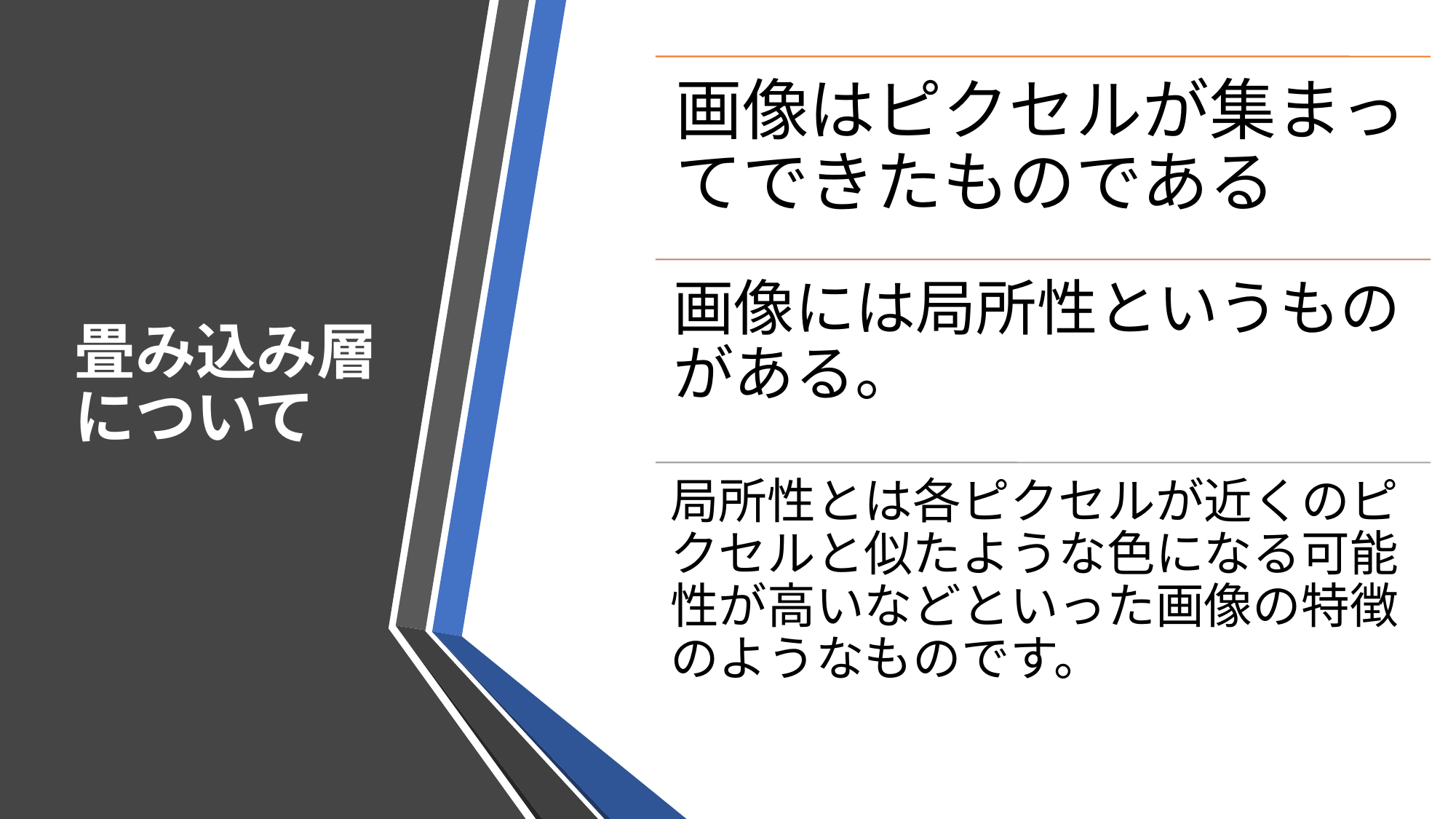

画像はピクセルが集まってできたものである
画像には局所性というものがある。
局所性とは各ピクセルが近くのピクセルと似たような色になる可能性が高いなどといった画像の特徴のようなものです。
# 畳み込み層について